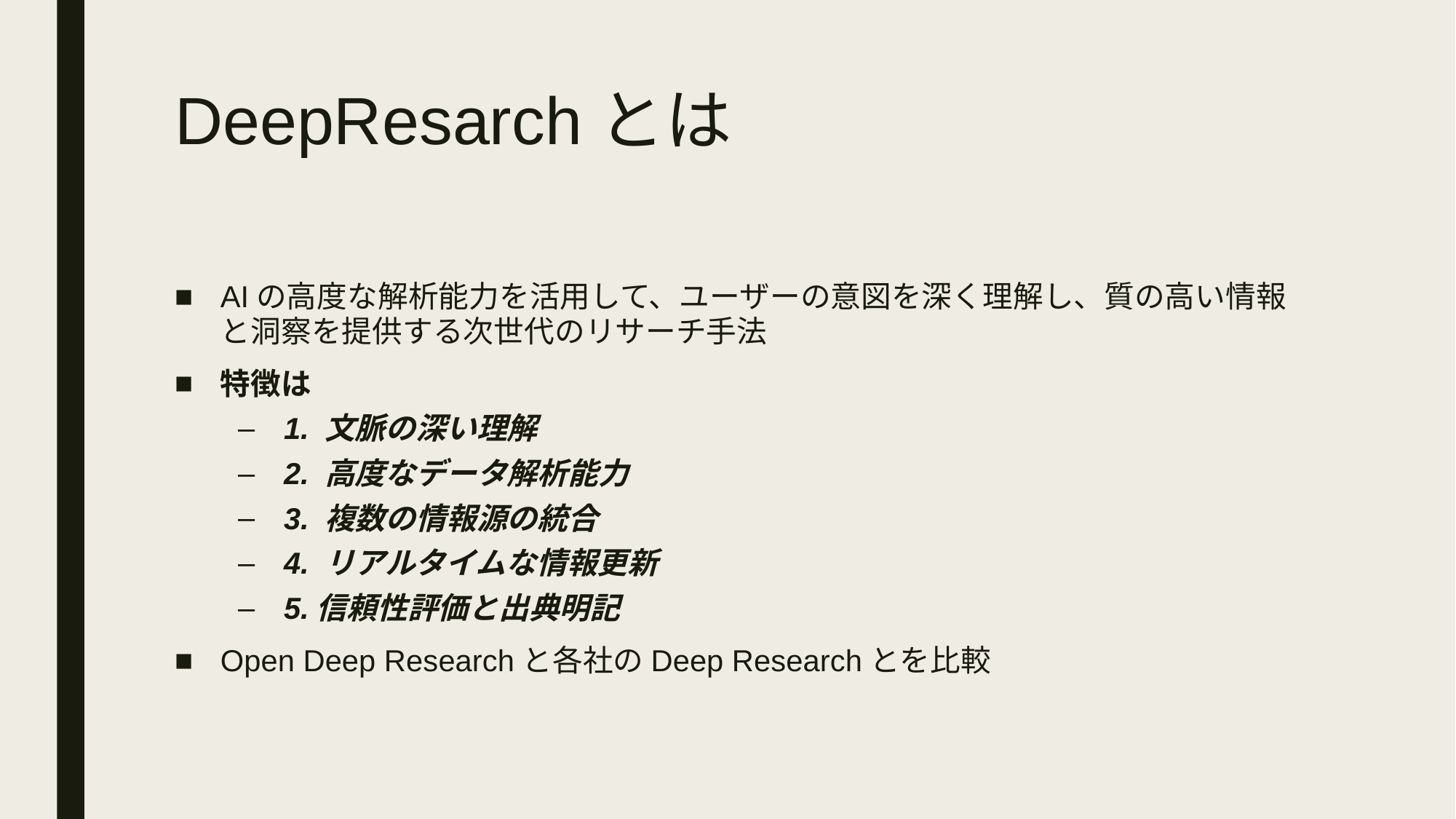

# DeepResarchとは
AIの高度な解析能力を活用して、ユーザーの意図を深く理解し、質の高い情報と洞察を提供する次世代のリサーチ手法
特徴は
1. 文脈の深い理解
2. 高度なデータ解析能力
3. 複数の情報源の統合
4. リアルタイムな情報更新
5.信頼性評価と出典明記
Open Deep Researchと各社のDeep Researchとを比較